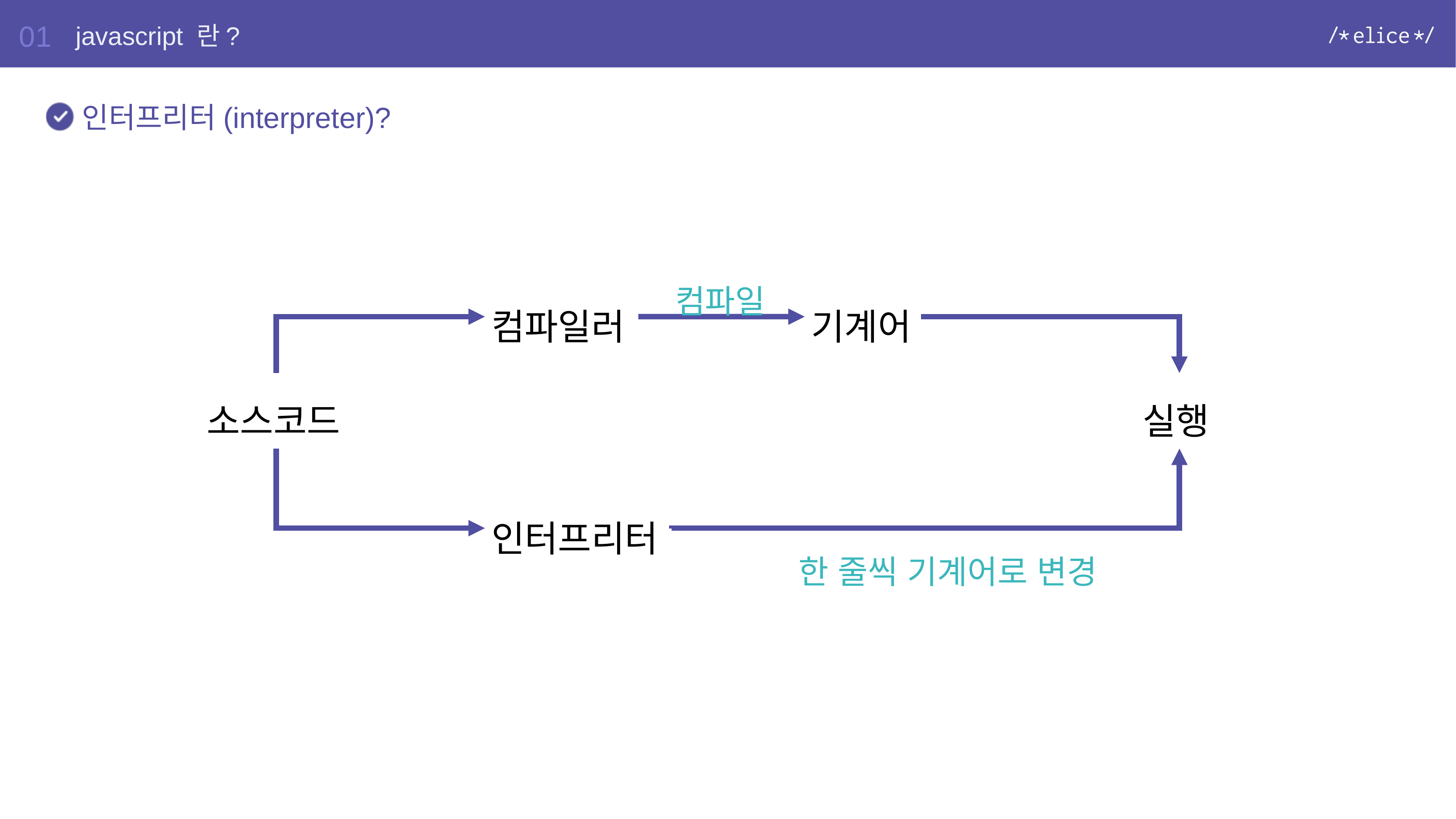

01
javascript 란?
인터프리터(interpreter)?
컴파일
기계어
컴파일러
소스코드
실행
인터프리터
한 줄씩 기계어로 변경